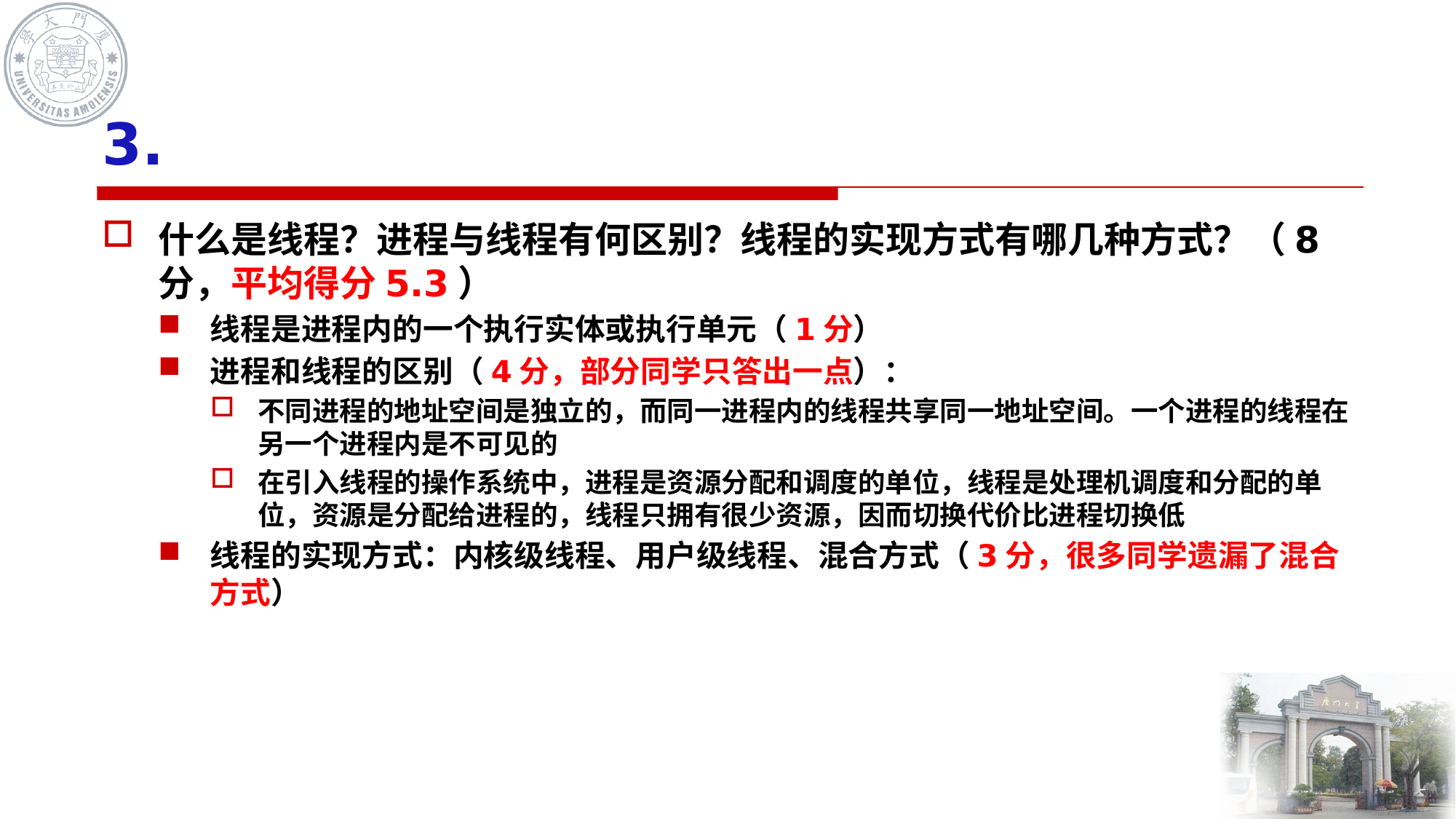

# 3.
什么是线程？进程与线程有何区别？线程的实现方式有哪几种方式？（8分，平均得分5.3）
线程是进程内的一个执行实体或执行单元（1分）
进程和线程的区别（4分，部分同学只答出一点）：
不同进程的地址空间是独立的，而同一进程内的线程共享同一地址空间。一个进程的线程在另一个进程内是不可见的
在引入线程的操作系统中，进程是资源分配和调度的单位，线程是处理机调度和分配的单位，资源是分配给进程的，线程只拥有很少资源，因而切换代价比进程切换低
线程的实现方式：内核级线程、用户级线程、混合方式（3分，很多同学遗漏了混合方式）